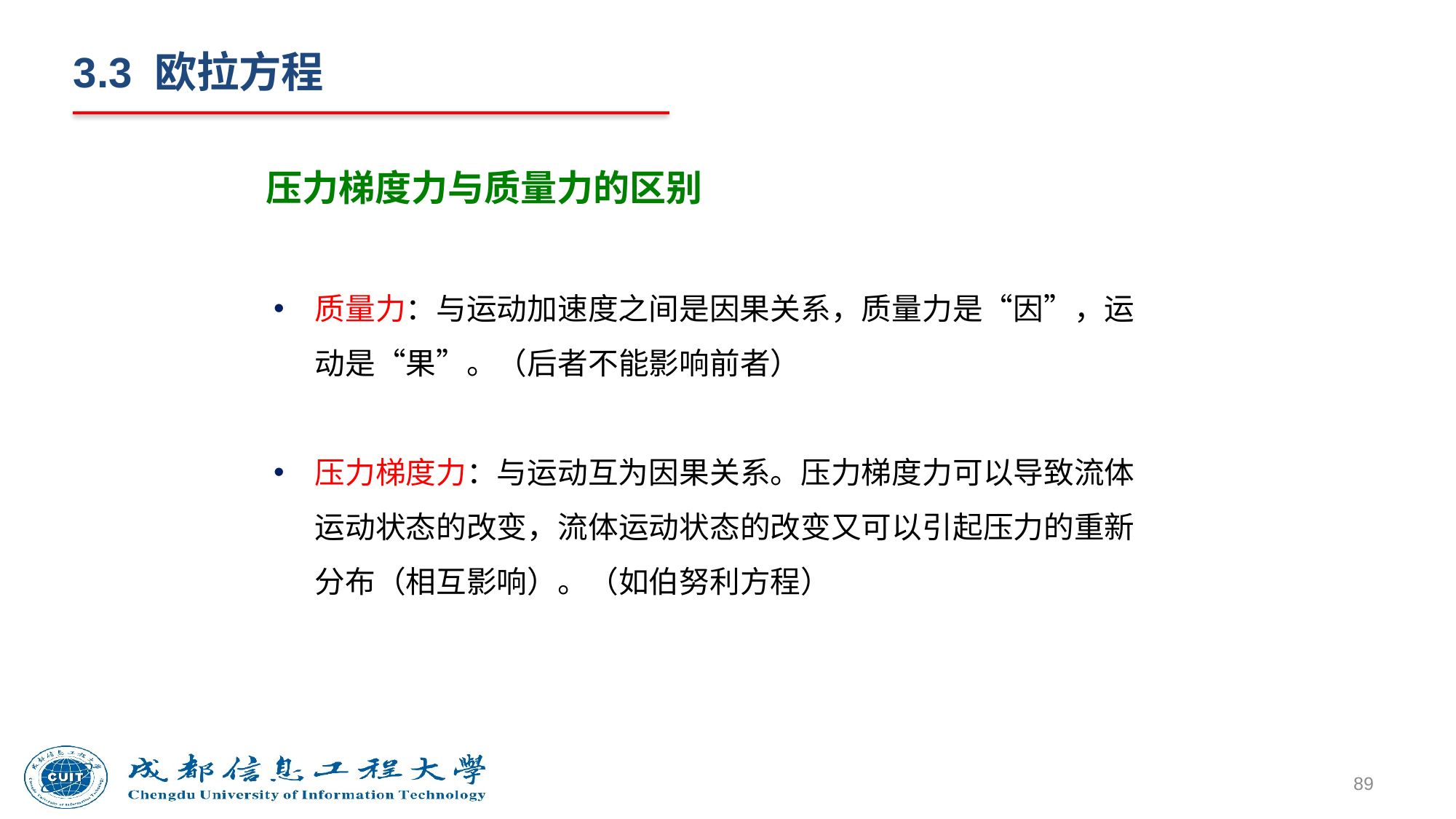

3.3 欧拉方程
# 压力梯度力与质量力的区别
质量力：与运动加速度之间是因果关系，质量力是“因”，运动是“果”。（后者不能影响前者）

压力梯度力：与运动互为因果关系。压力梯度力可以导致流体运动状态的改变，流体运动状态的改变又可以引起压力的重新分布（相互影响）。（如伯努利方程）
89